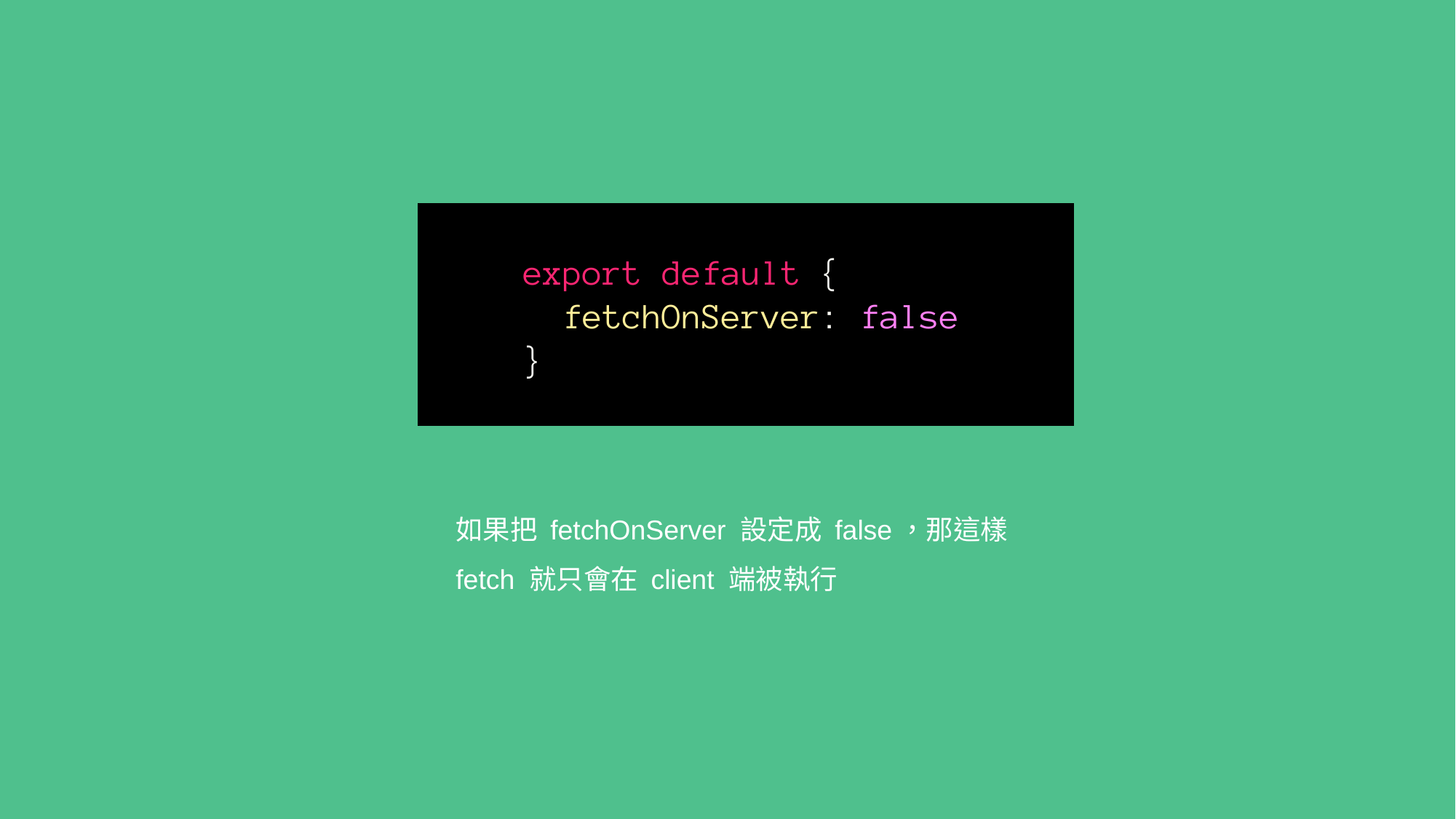

export default {
  fetchOnServer: false
}
# 如果把 fetchOnServer 設定成 false，那這樣fetch 就只會在 client 端被執行